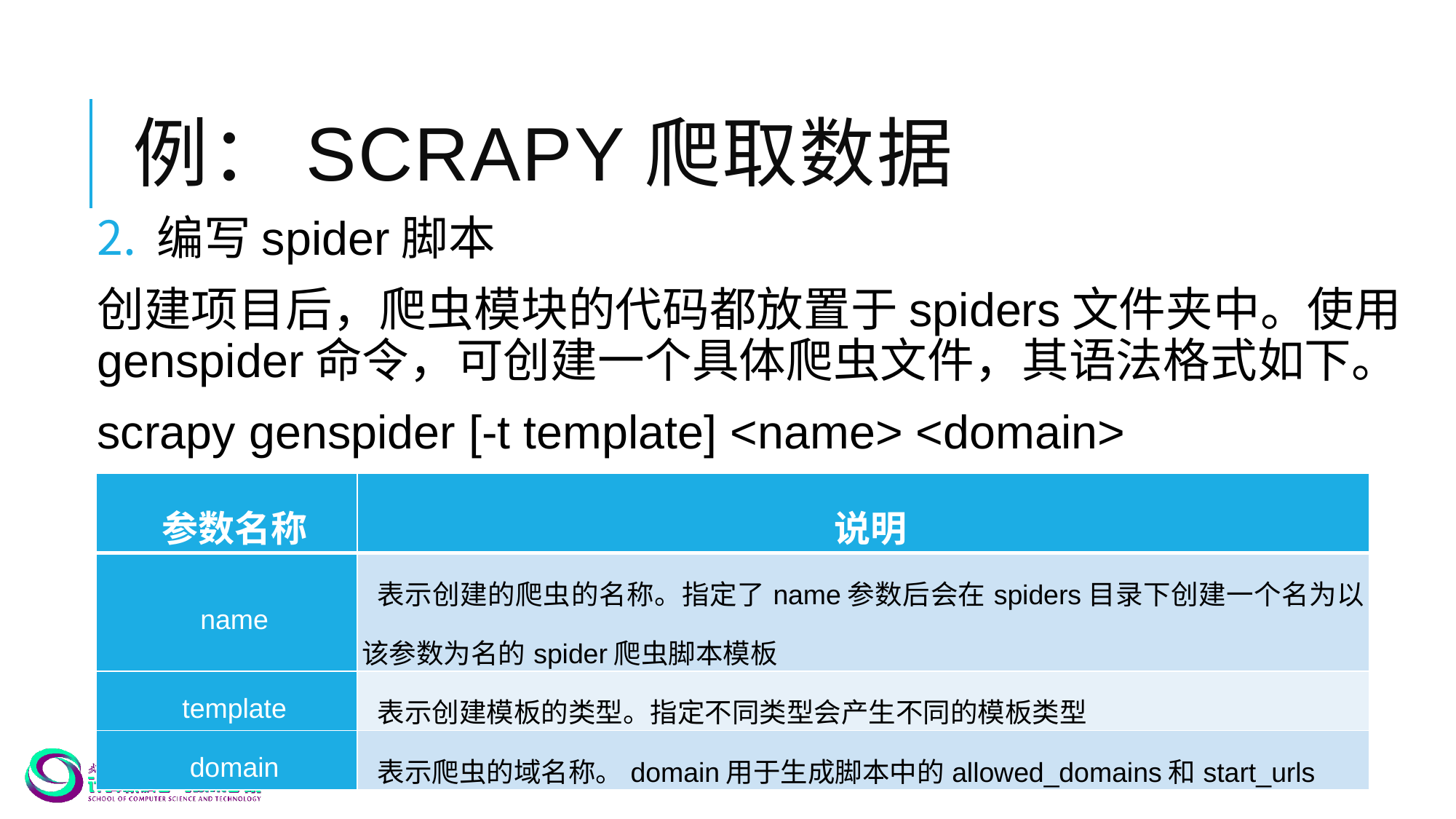

# 例：SCRAPy爬取数据
编写spider脚本
创建项目后，爬虫模块的代码都放置于spiders文件夹中。使用genspider命令，可创建一个具体爬虫文件，其语法格式如下。
scrapy genspider [-t template] <name> <domain>
| 参数名称 | 说明 |
| --- | --- |
| name | 表示创建的爬虫的名称。指定了name参数后会在spiders目录下创建一个名为以该参数为名的spider爬虫脚本模板 |
| template | 表示创建模板的类型。指定不同类型会产生不同的模板类型 |
| domain | 表示爬虫的域名称。domain用于生成脚本中的allowed\_domains和start\_urls |